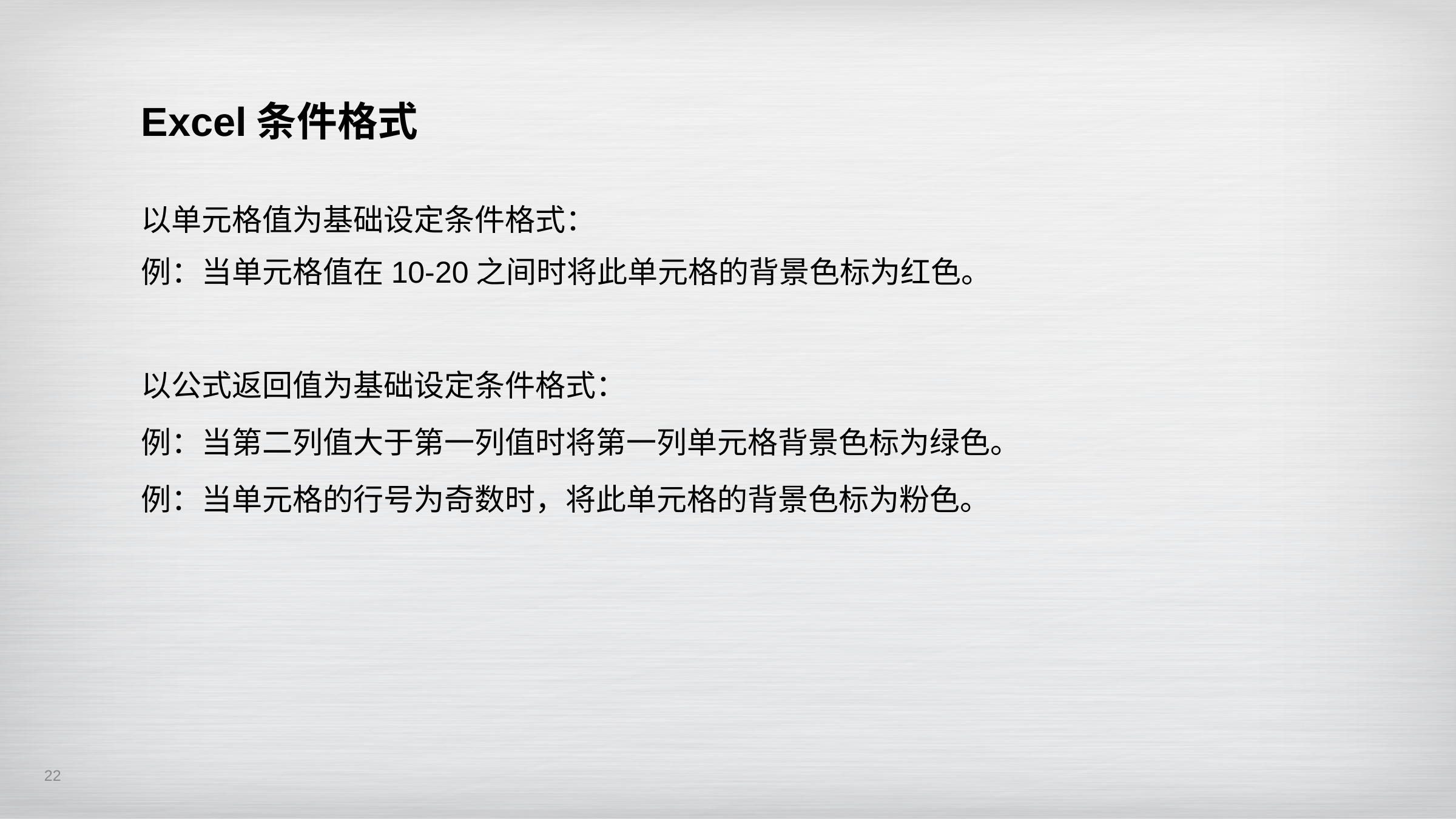

Excel条件格式
以单元格值为基础设定条件格式：
例：当单元格值在10-20之间时将此单元格的背景色标为红色。
以公式返回值为基础设定条件格式：
例：当第二列值大于第一列值时将第一列单元格背景色标为绿色。
例：当单元格的行号为奇数时，将此单元格的背景色标为粉色。